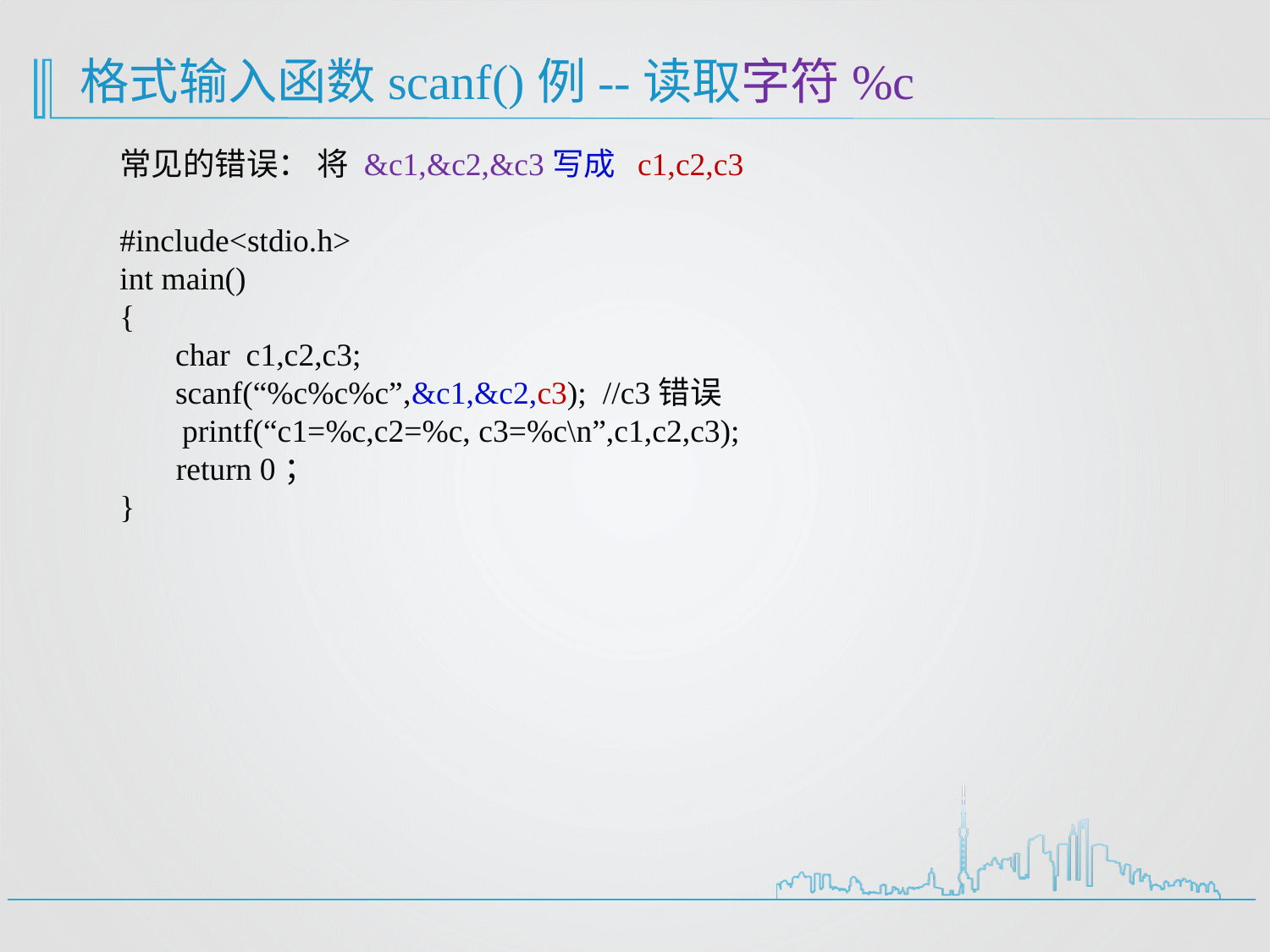

# 格式输入函数scanf()例--读取字符%c
常见的错误： 将 &c1,&c2,&c3写成  c1,c2,c3

#include<stdio.h>
int main()
{
 char  c1,c2,c3;
 scanf(“%c%c%c”,&c1,&c2,c3);  //c3错误
 printf(“c1=%c,c2=%c, c3=%c\n”,c1,c2,c3);
       return 0；
}